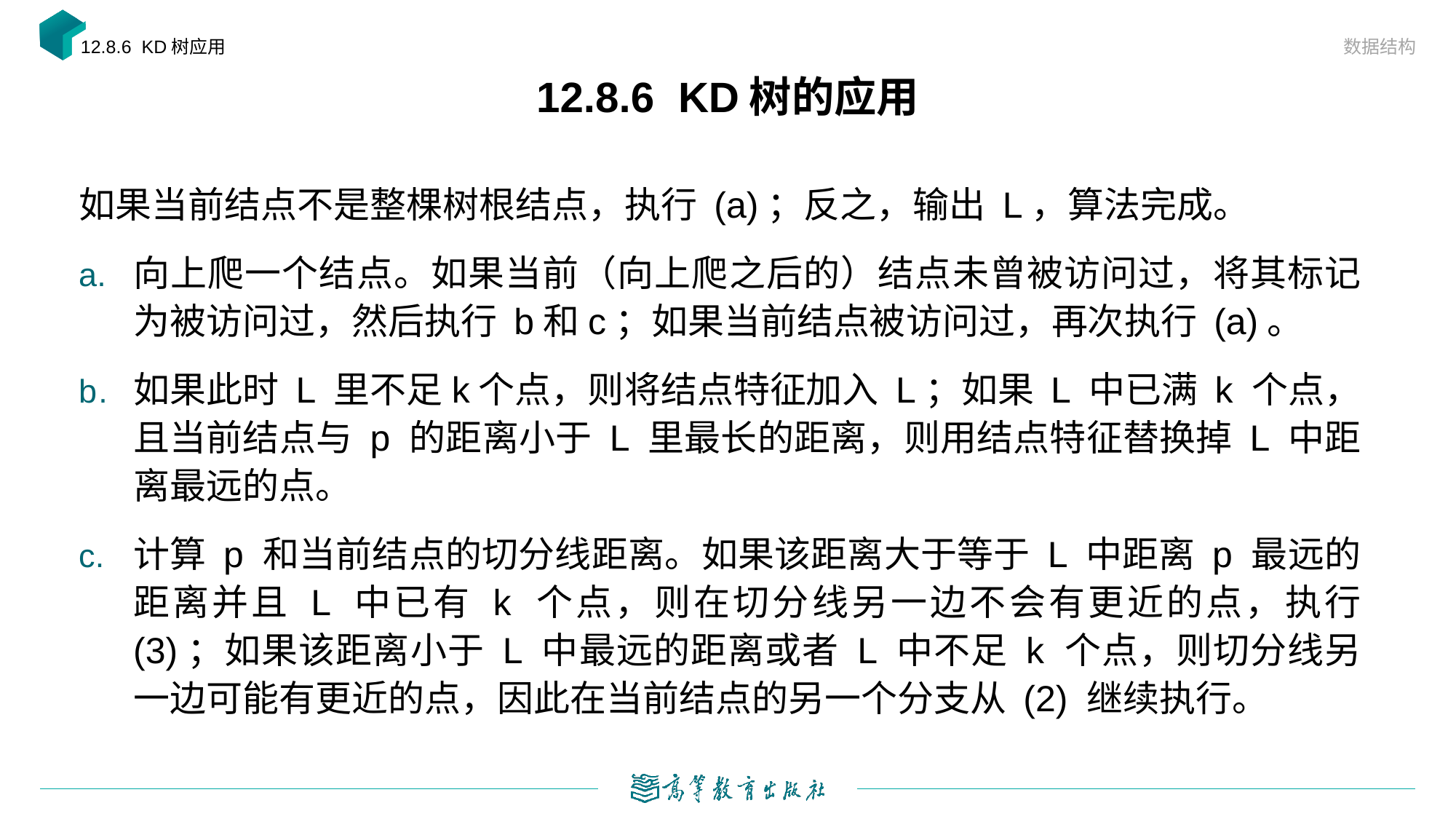

数据结构
12.8.6  KD树应用
# 12.8.6  KD树的应用
如果当前结点不是整棵树根结点，执行 (a)；反之，输出 L，算法完成。
向上爬一个结点。如果当前（向上爬之后的）结点未曾被访问过，将其标记为被访问过，然后执行 b和c；如果当前结点被访问过，再次执行 (a)。
如果此时 L 里不足k个点，则将结点特征加入 L；如果 L 中已满 k 个点，且当前结点与 p 的距离小于 L 里最长的距离，则用结点特征替换掉 L 中距离最远的点。
计算 p 和当前结点的切分线距离。如果该距离大于等于 L 中距离 p 最远的距离并且 L 中已有 k 个点，则在切分线另一边不会有更近的点，执行 (3)；如果该距离小于 L 中最远的距离或者 L 中不足 k 个点，则切分线另一边可能有更近的点，因此在当前结点的另一个分支从 (2) 继续执行。